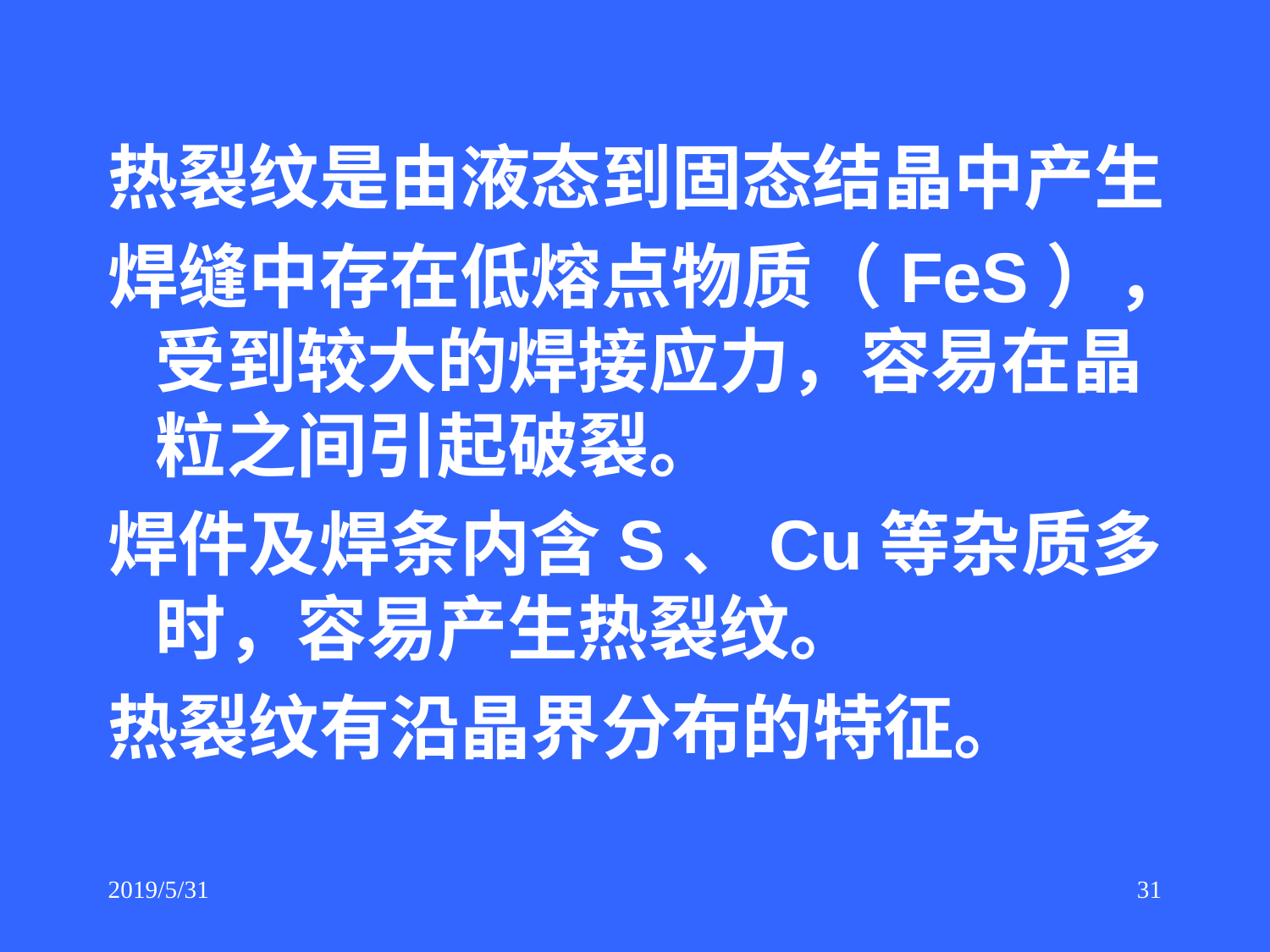

热裂纹是由液态到固态结晶中产生
焊缝中存在低熔点物质（FeS），受到较大的焊接应力，容易在晶粒之间引起破裂。
焊件及焊条内含S、Cu等杂质多时，容易产生热裂纹。
热裂纹有沿晶界分布的特征。
2019/5/31
31